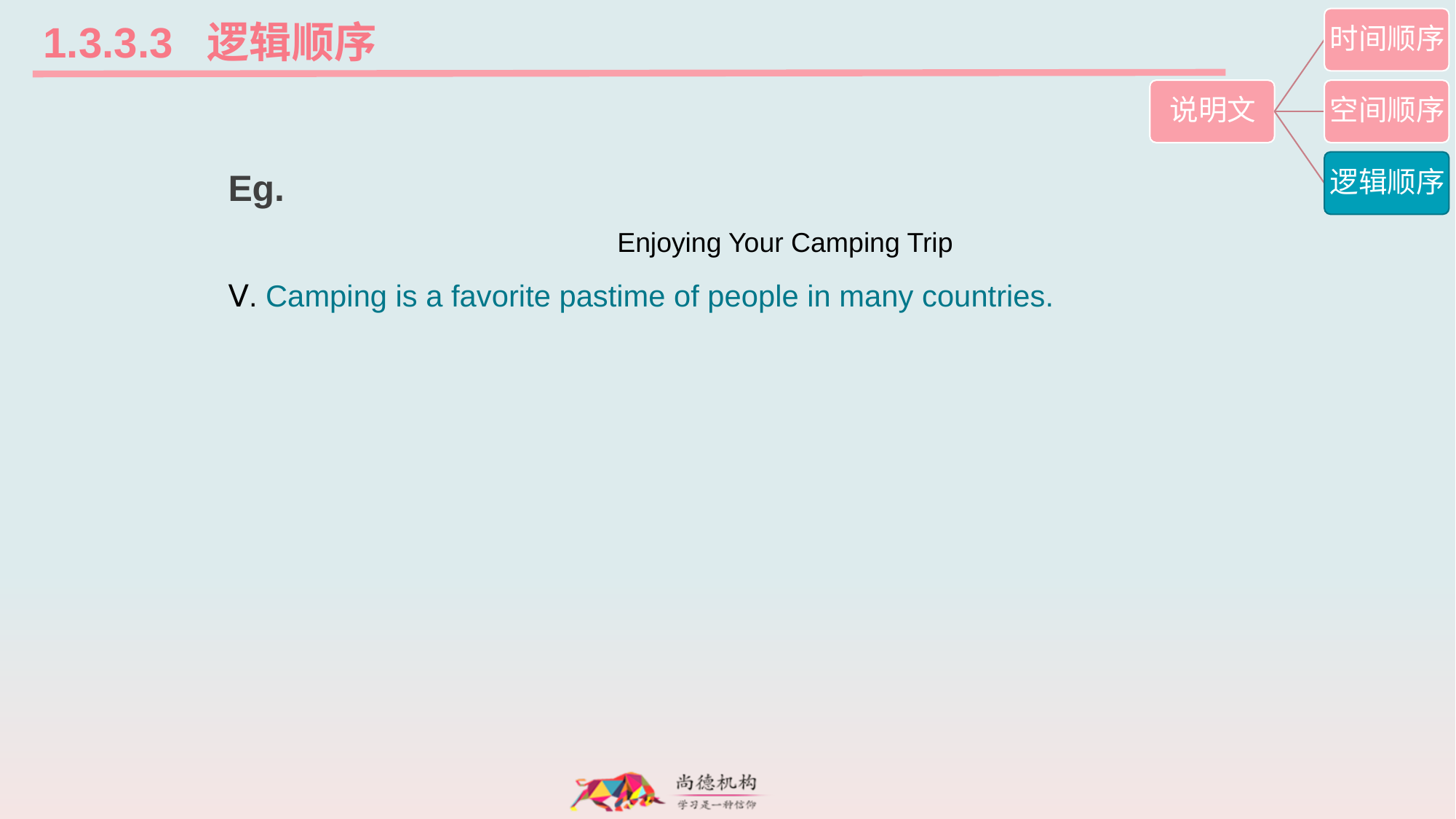

说明文

时间顺序

空间顺序

逻辑顺序
1.3.3.3  逻辑顺序
Eg.
Enjoying Your Camping Trip
Ⅴ. Camping is a favorite pastime of people in many countries.